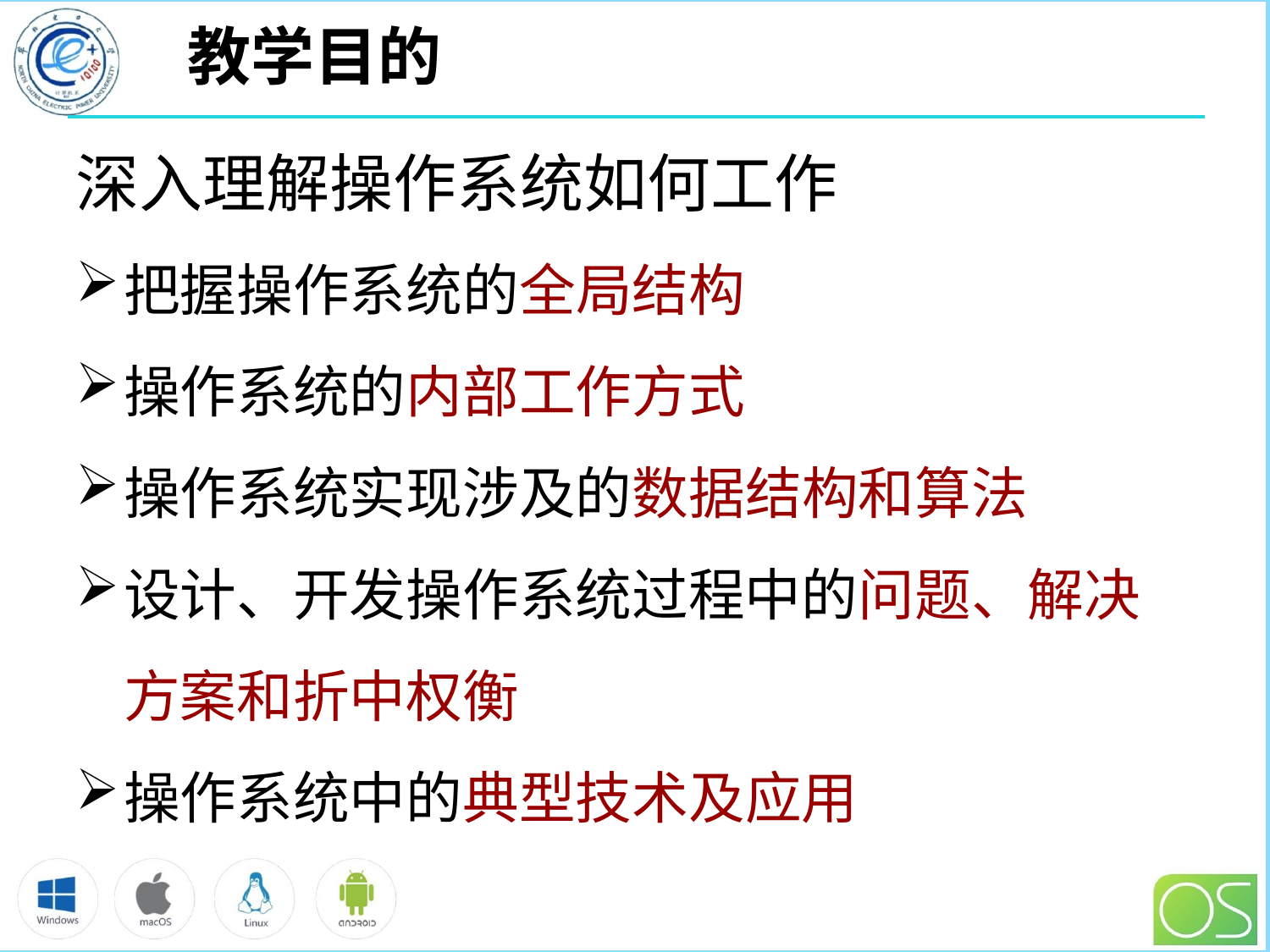

# 教学目的
深入理解操作系统如何工作
把握操作系统的全局结构
操作系统的内部工作方式
操作系统实现涉及的数据结构和算法
设计、开发操作系统过程中的问题、解决方案和折中权衡
操作系统中的典型技术及应用